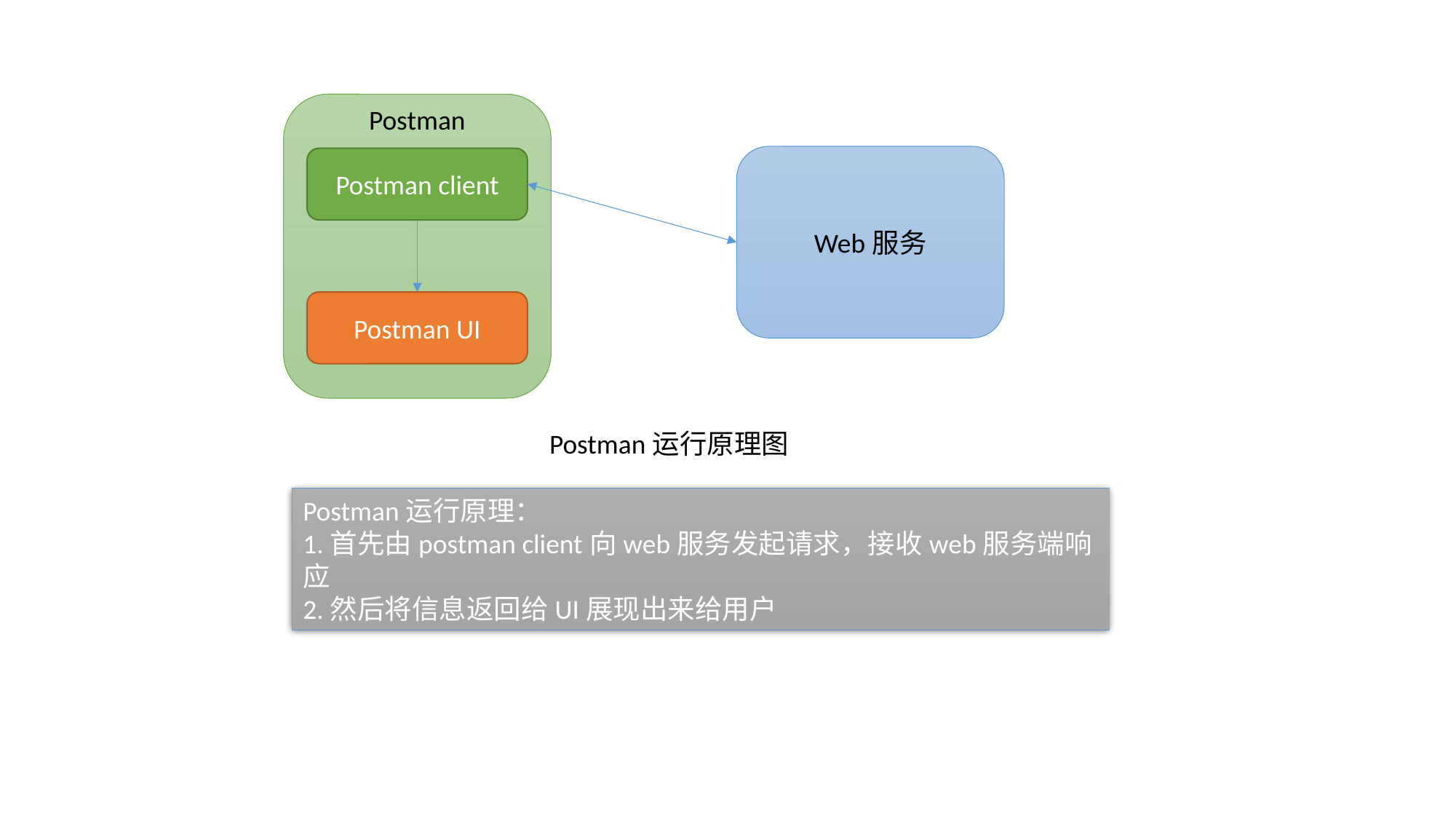

Postman
Web服务
Postman client
Postman UI
Postman运行原理图
Postman运行原理：
1.首先由postman client向web服务发起请求，接收web服务端响应
2.然后将信息返回给UI展现出来给用户